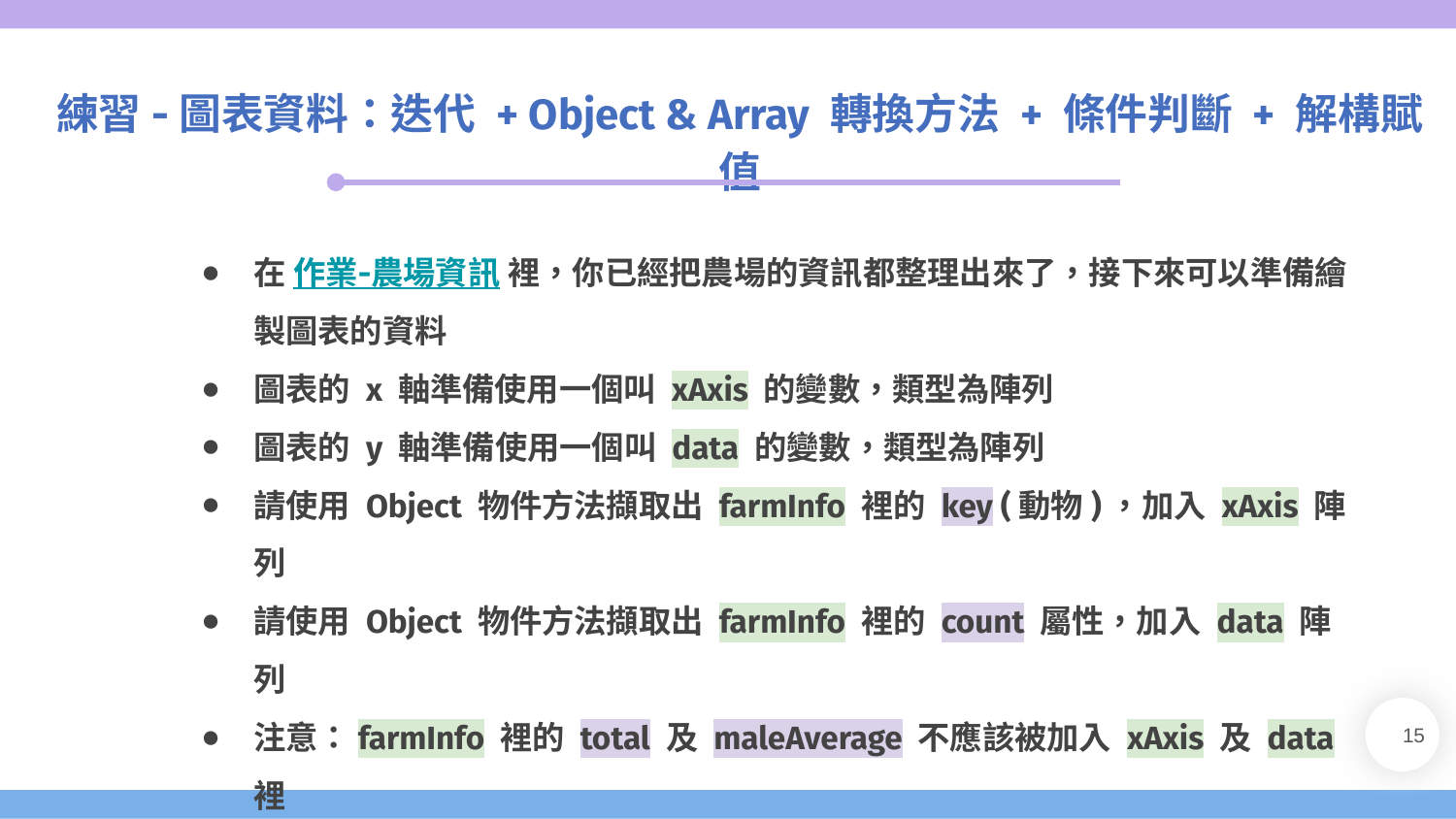

練習-圖表資料：迭代 + Object & Array 轉換方法 + 條件判斷 + 解構賦值
在 作業-農場資訊 裡，你已經把農場的資訊都整理出來了，接下來可以準備繪製圖表的資料
圖表的 x 軸準備使用一個叫 xAxis 的變數，類型為陣列
圖表的 y 軸準備使用一個叫 data 的變數，類型為陣列
請使用 Object 物件方法擷取出 farmInfo 裡的 key (動物)，加入 xAxis 陣列
請使用 Object 物件方法擷取出 farmInfo 裡的 count 屬性，加入 data 陣列
注意：farmInfo 裡的 total 及 maleAverage 不應該被加入 xAxis 及 data 裡

15